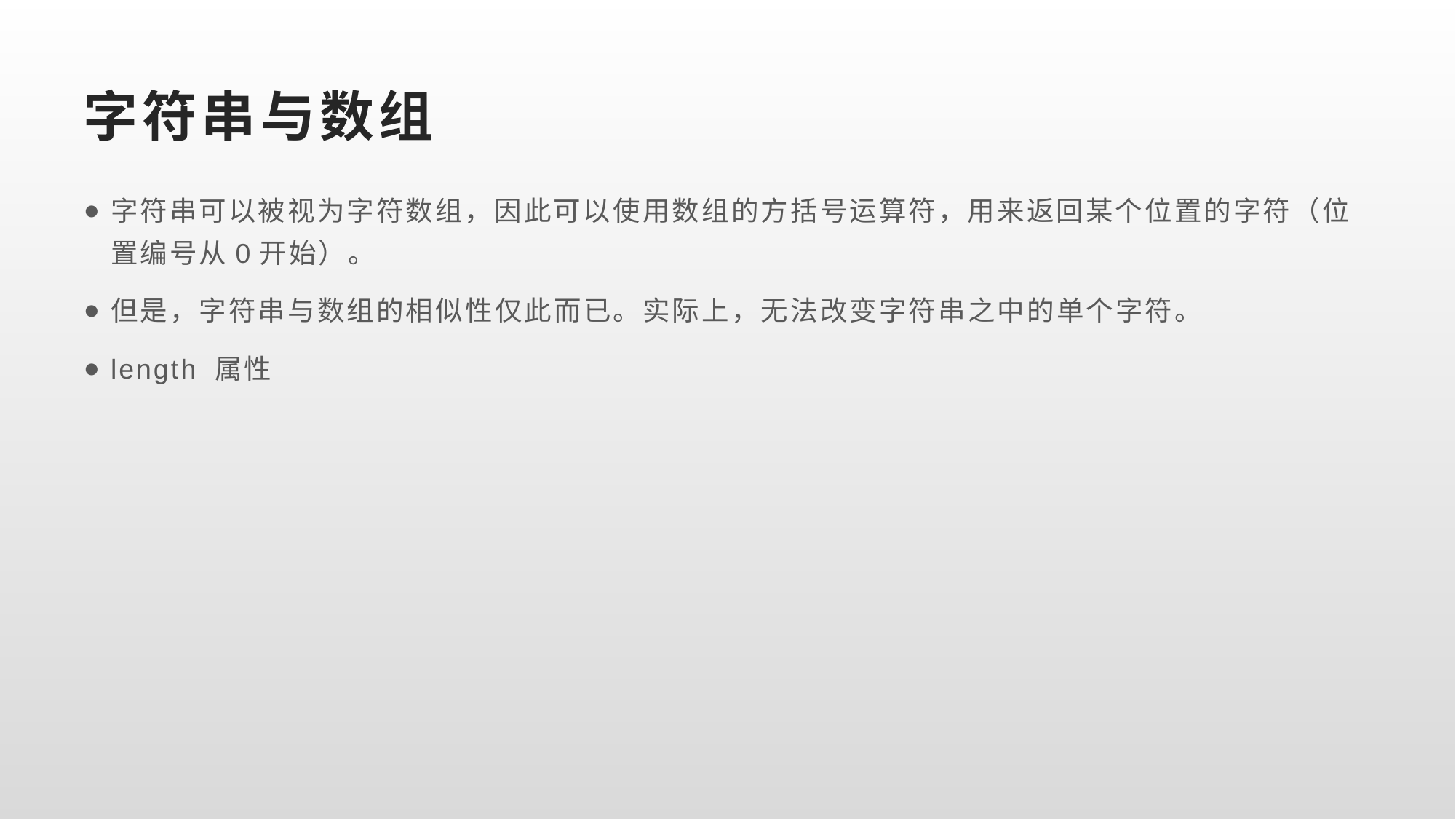

# 字符串与数组
字符串可以被视为字符数组，因此可以使用数组的方括号运算符，用来返回某个位置的字符（位置编号从0开始）。
但是，字符串与数组的相似性仅此而已。实际上，无法改变字符串之中的单个字符。
length 属性